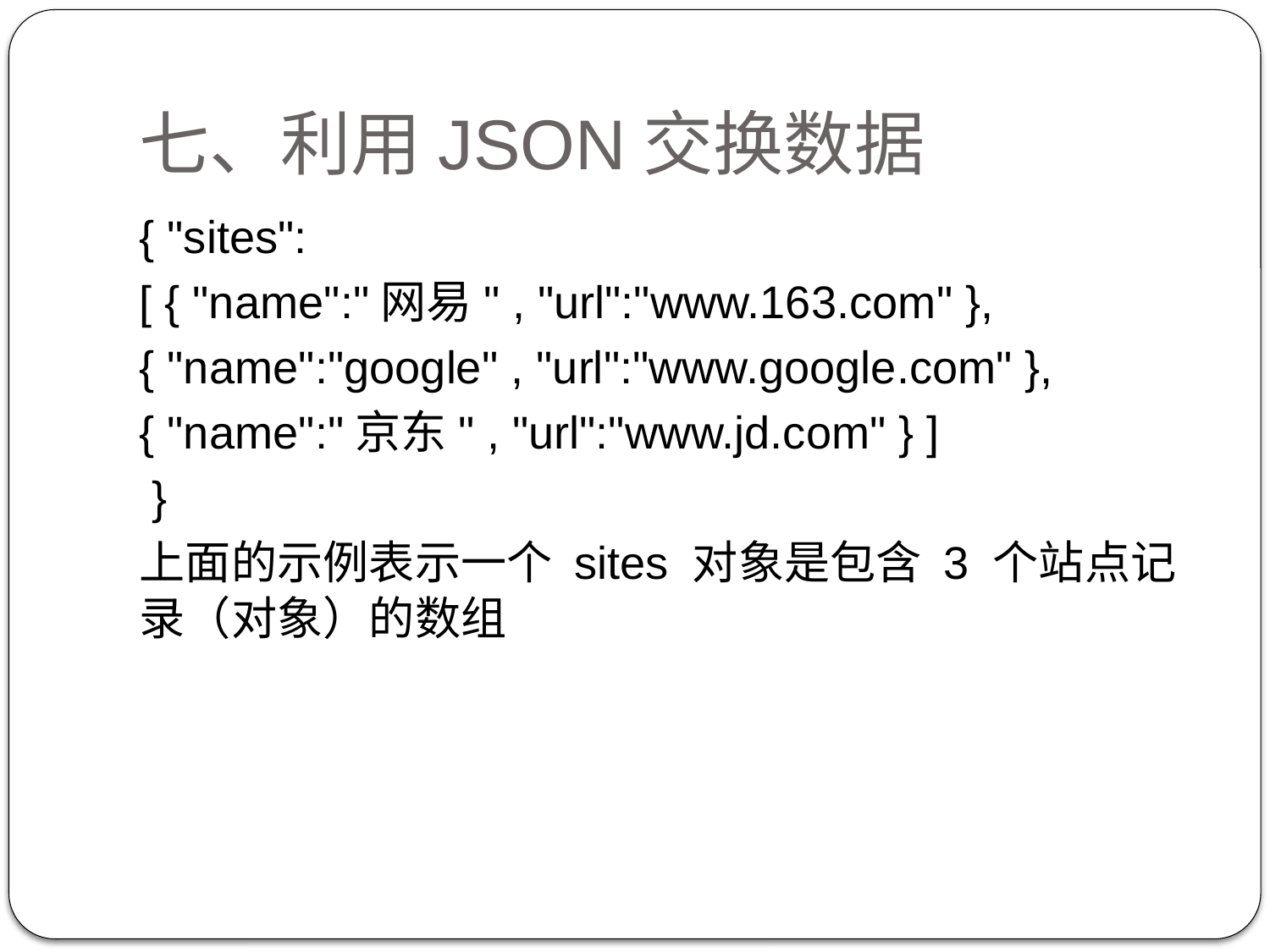

# 七、利用JSON交换数据
{ "sites":
[ { "name":"网易" , "url":"www.163.com" },
{ "name":"google" , "url":"www.google.com" },
{ "name":"京东" , "url":"www.jd.com" } ]
 }
上面的示例表示一个 sites 对象是包含 3 个站点记录（对象）的数组